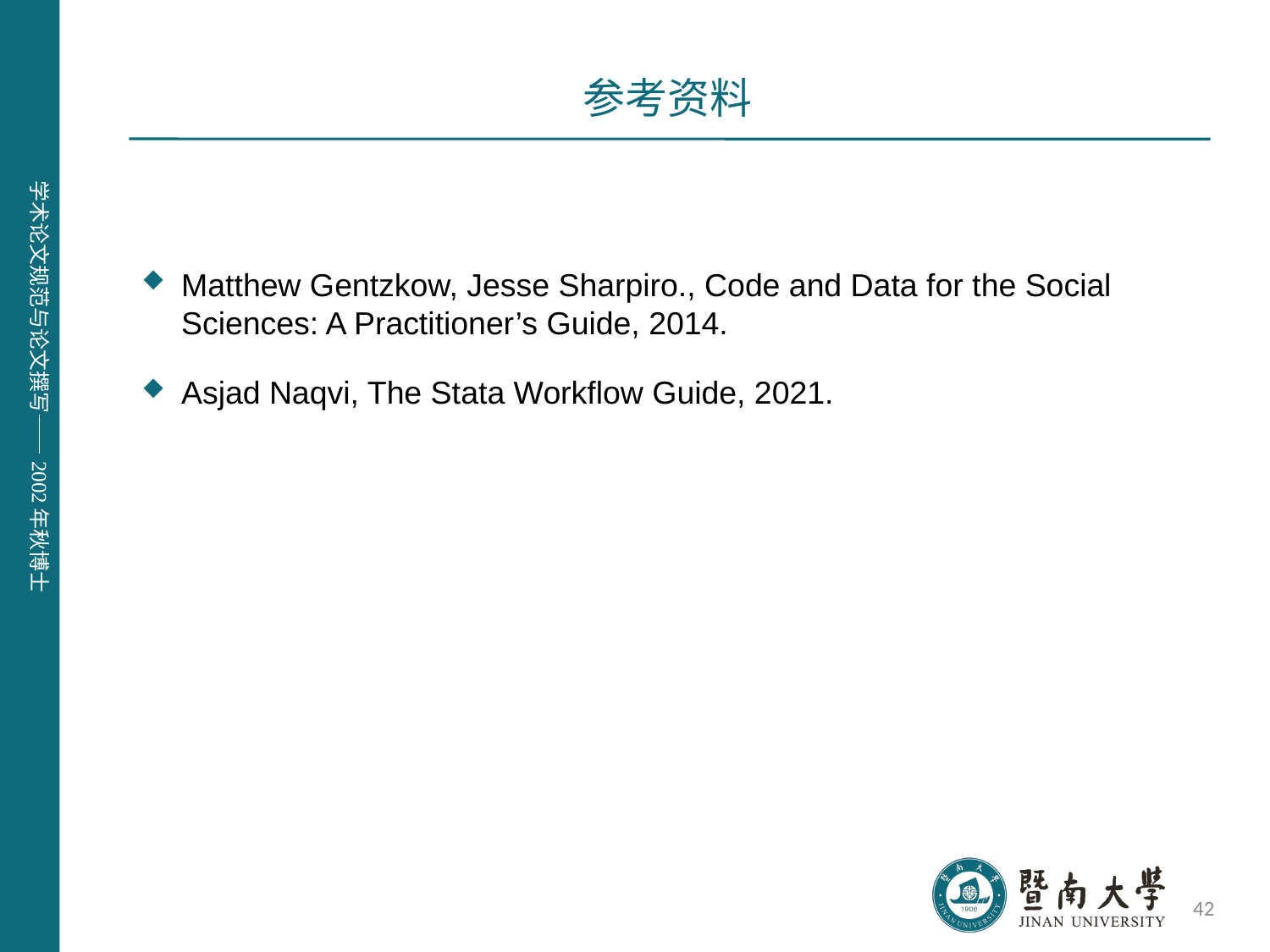

# 参考资料

Matthew Gentzkow, Jesse Sharpiro., Code and Data for the Social Sciences: A Practitioner’s Guide, 2014.
Asjad Naqvi, The Stata Workflow Guide, 2021.

42